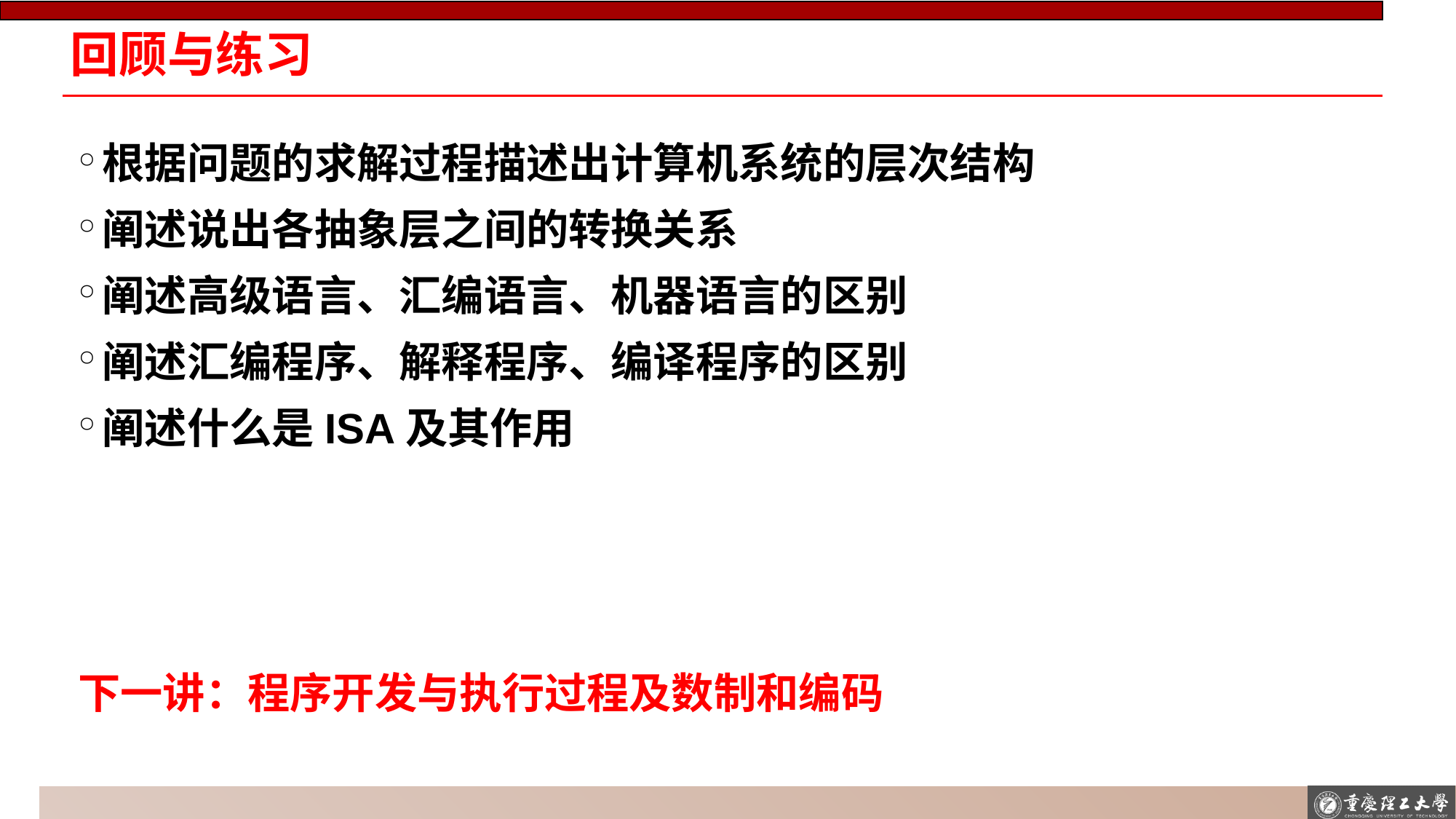

# 回顾与练习
根据问题的求解过程描述出计算机系统的层次结构
阐述说出各抽象层之间的转换关系
阐述高级语言、汇编语言、机器语言的区别
阐述汇编程序、解释程序、编译程序的区别
阐述什么是ISA及其作用

下一讲：程序开发与执行过程及数制和编码